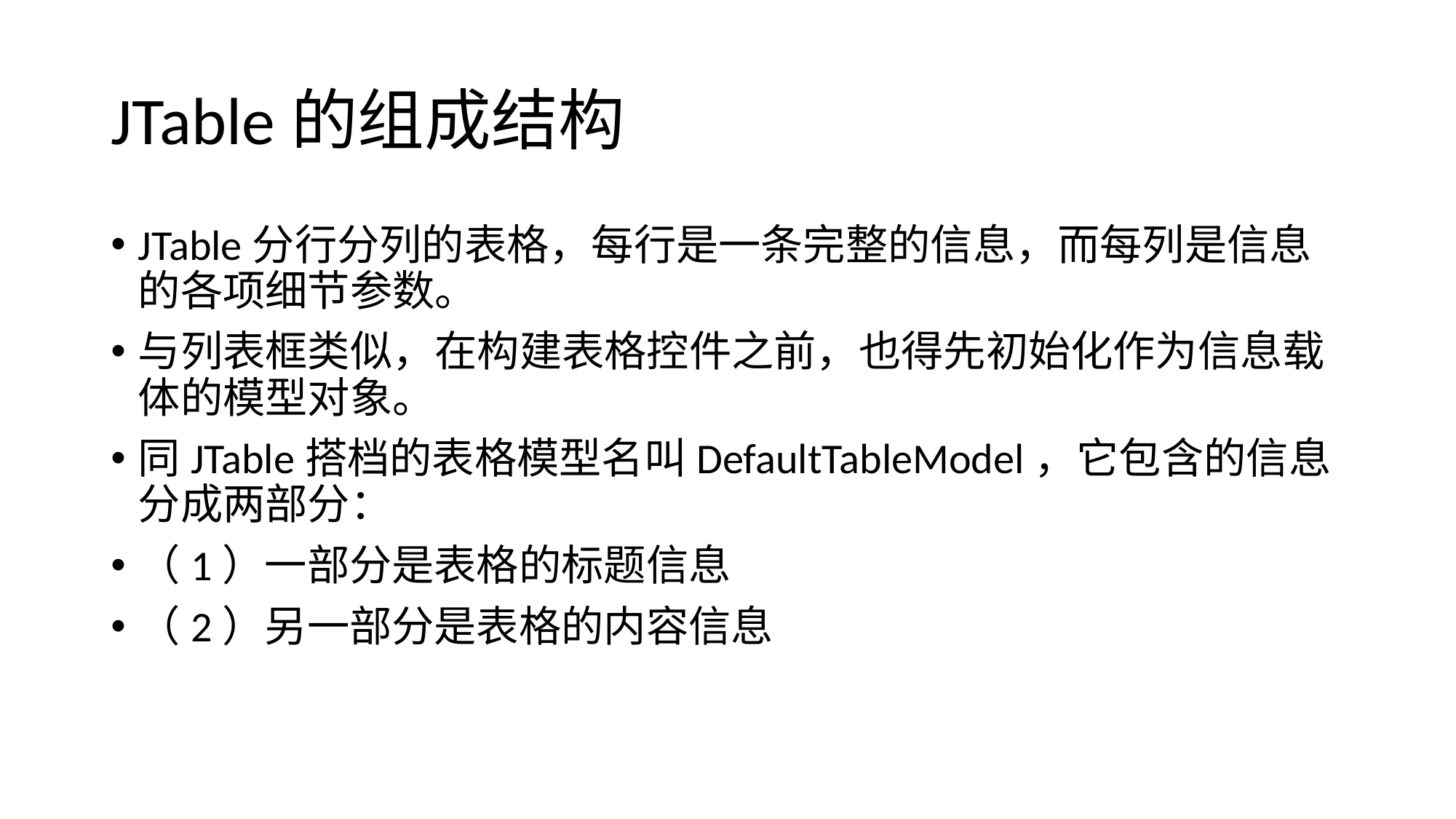

# JTable的组成结构
JTable分行分列的表格，每行是一条完整的信息，而每列是信息的各项细节参数。
与列表框类似，在构建表格控件之前，也得先初始化作为信息载体的模型对象。
同JTable搭档的表格模型名叫DefaultTableModel，它包含的信息分成两部分：
（1）一部分是表格的标题信息
（2）另一部分是表格的内容信息